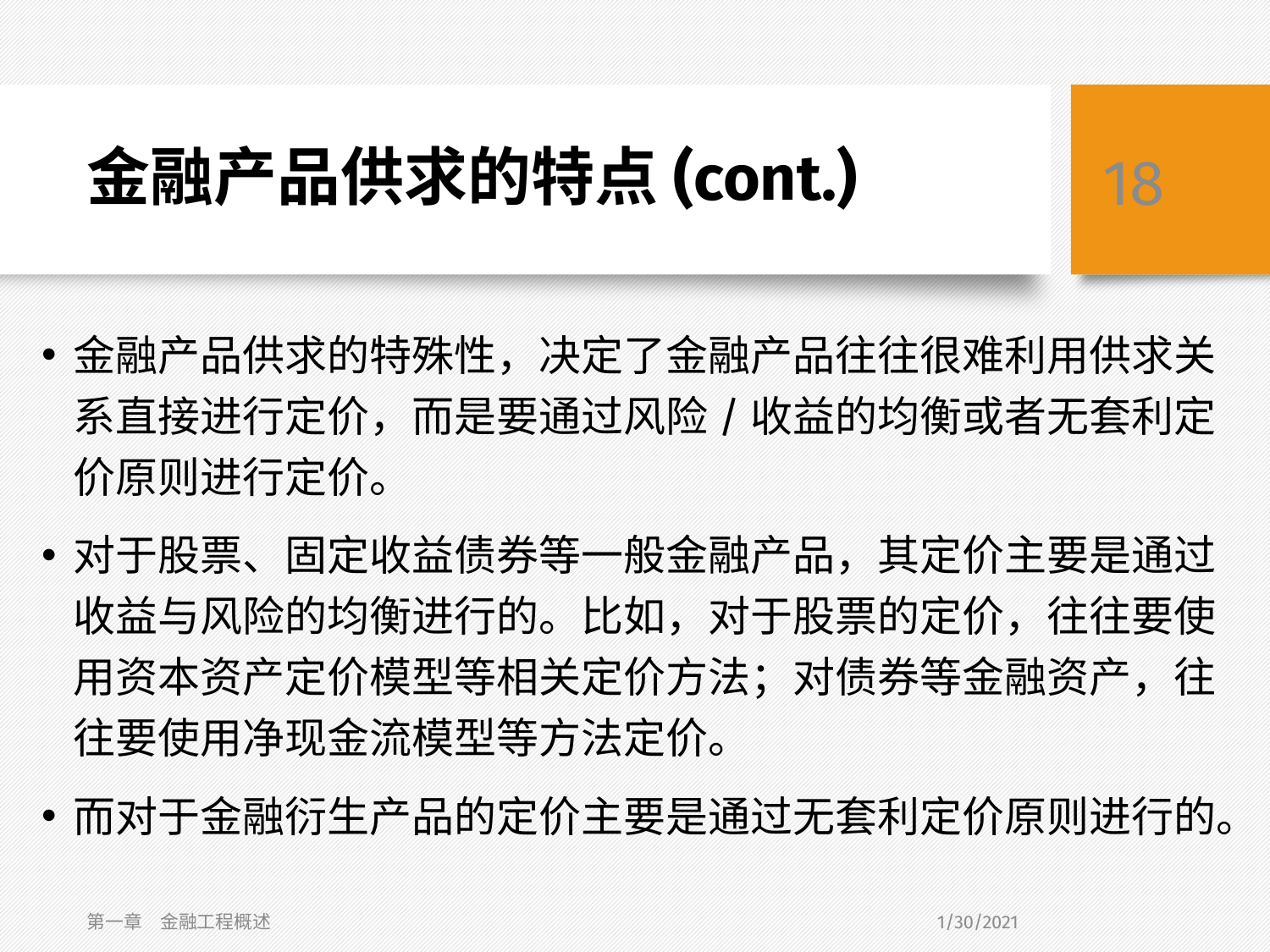

# 金融产品供求的特点(cont.)
18
金融产品供求的特殊性，决定了金融产品往往很难利用供求关系直接进行定价，而是要通过风险/收益的均衡或者无套利定价原则进行定价。
对于股票、固定收益债券等一般金融产品，其定价主要是通过收益与风险的均衡进行的。比如，对于股票的定价，往往要使用资本资产定价模型等相关定价方法；对债券等金融资产，往往要使用净现金流模型等方法定价。
而对于金融衍生产品的定价主要是通过无套利定价原则进行的。
1/30/2021
第一章　金融工程概述